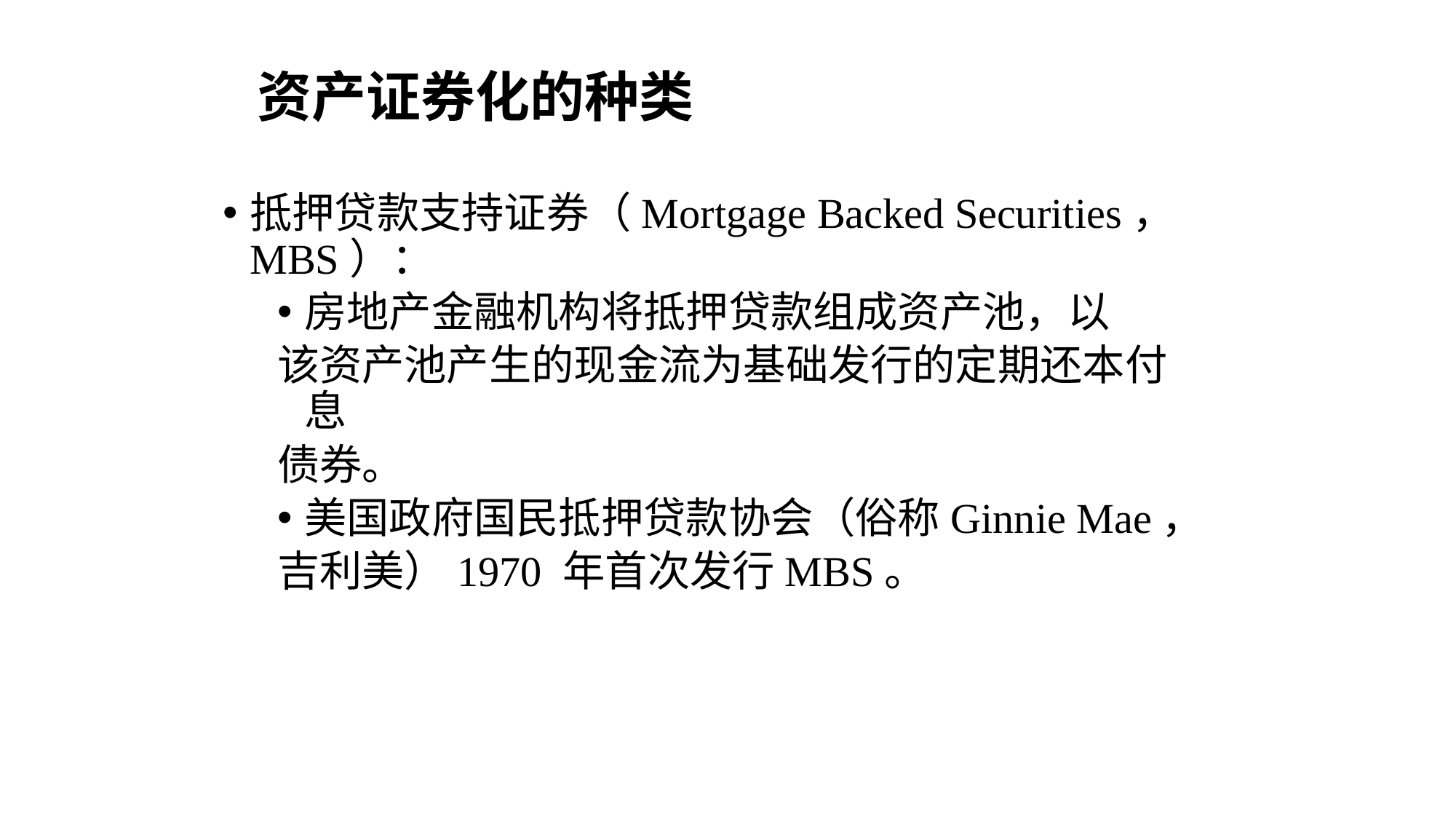

资产证券化的种类
抵押贷款支持证券（Mortgage Backed Securities，MBS）：
房地产金融机构将抵押贷款组成资产池，以
该资产池产生的现金流为基础发行的定期还本付息
债券。
美国政府国民抵押贷款协会（俗称Ginnie Mae，
吉利美）1970 年首次发行MBS。